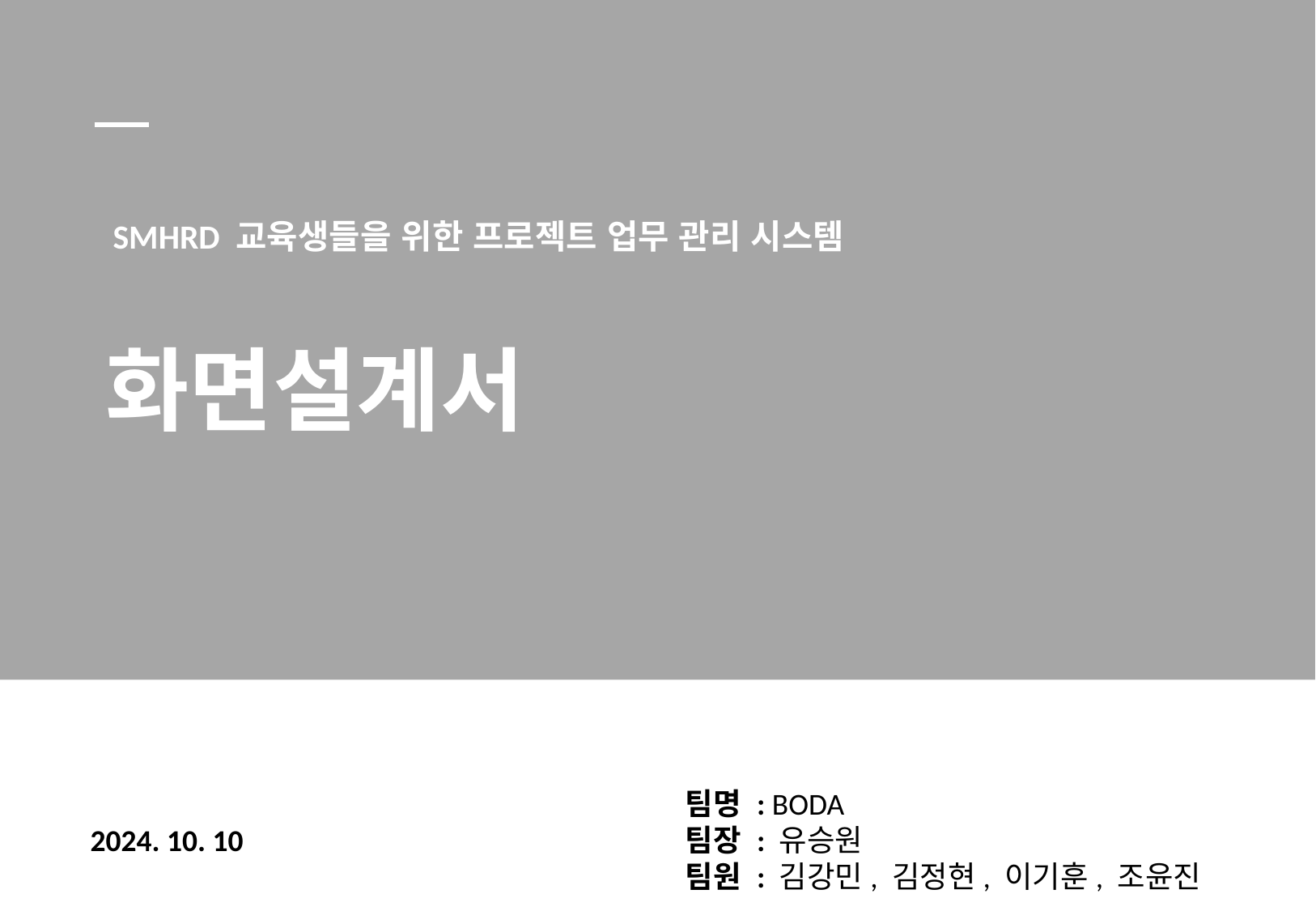

SMHRD 교육생들을 위한 프로젝트 업무 관리 시스템

화면설계서
팀명 : BODA
팀장 : 유승원
팀원 : 김강민, 김정현, 이기훈, 조윤진
2024. 10. 10